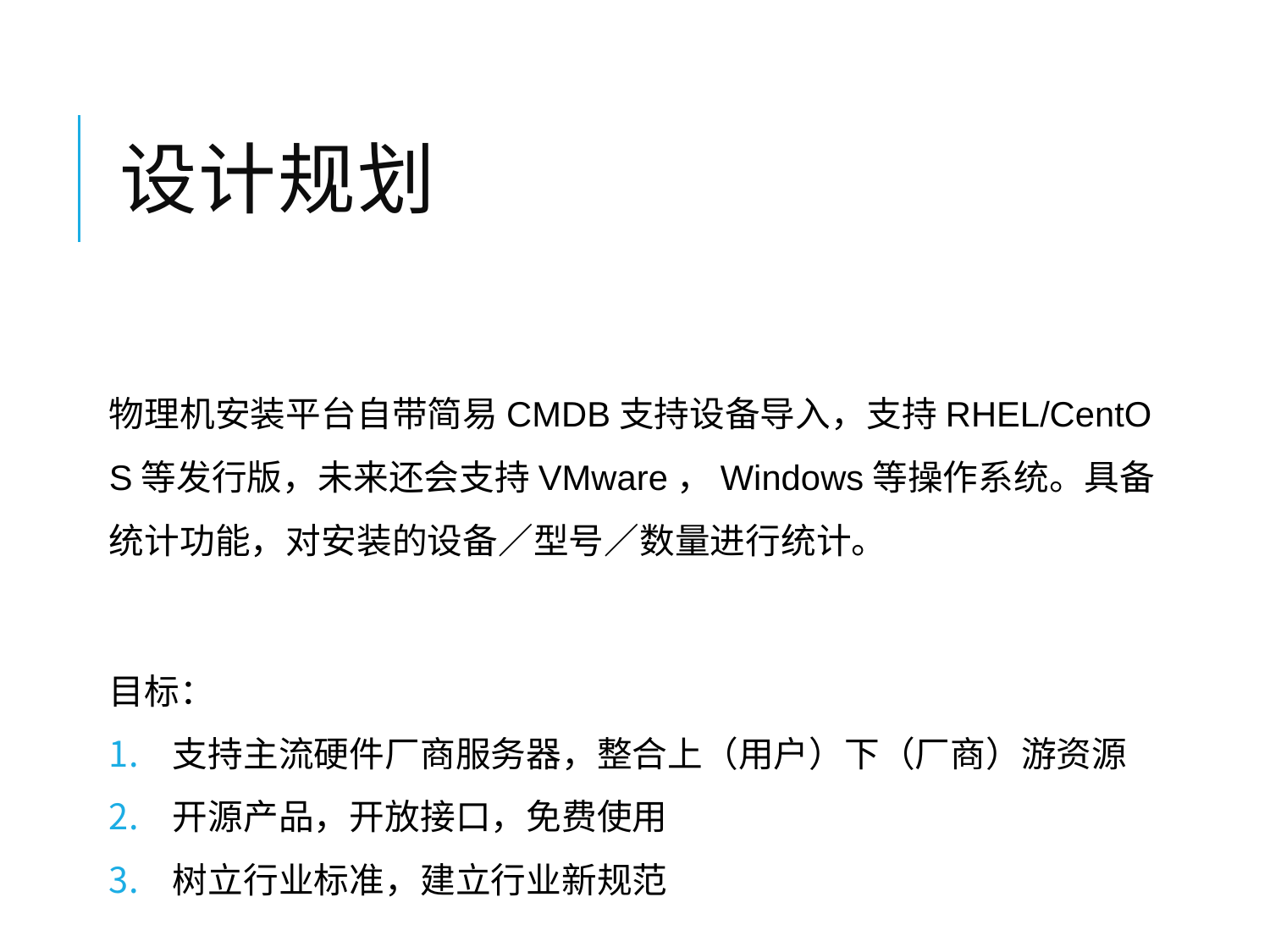

# 设计规划
  物理机安装平台自带简易CMDB支持设备导入，支持RHEL/CentOS等发行版，未来还会支持VMware，Windows等操作系统。具备统计功能，对安装的设备／型号／数量进行统计。

目标：
支持主流硬件厂商服务器，整合上（用户）下（厂商）游资源
开源产品，开放接口，免费使用
树立行业标准，建立行业新规范